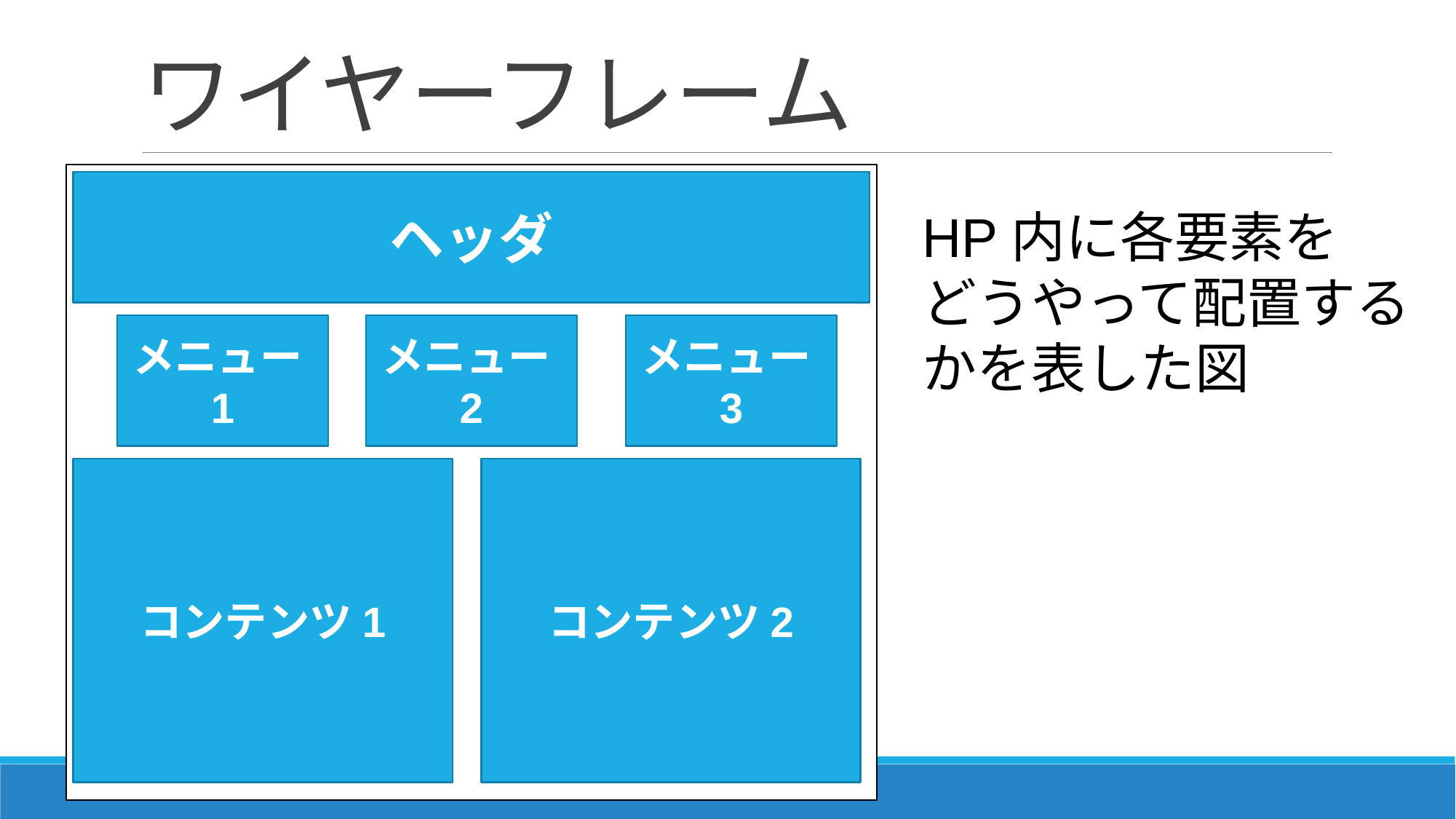

# ワイヤーフレーム

ヘッダ
HP内に各要素を
どうやって配置する
かを表した図
メニュー1
メニュー2
メニュー3
コンテンツ1
コンテンツ2